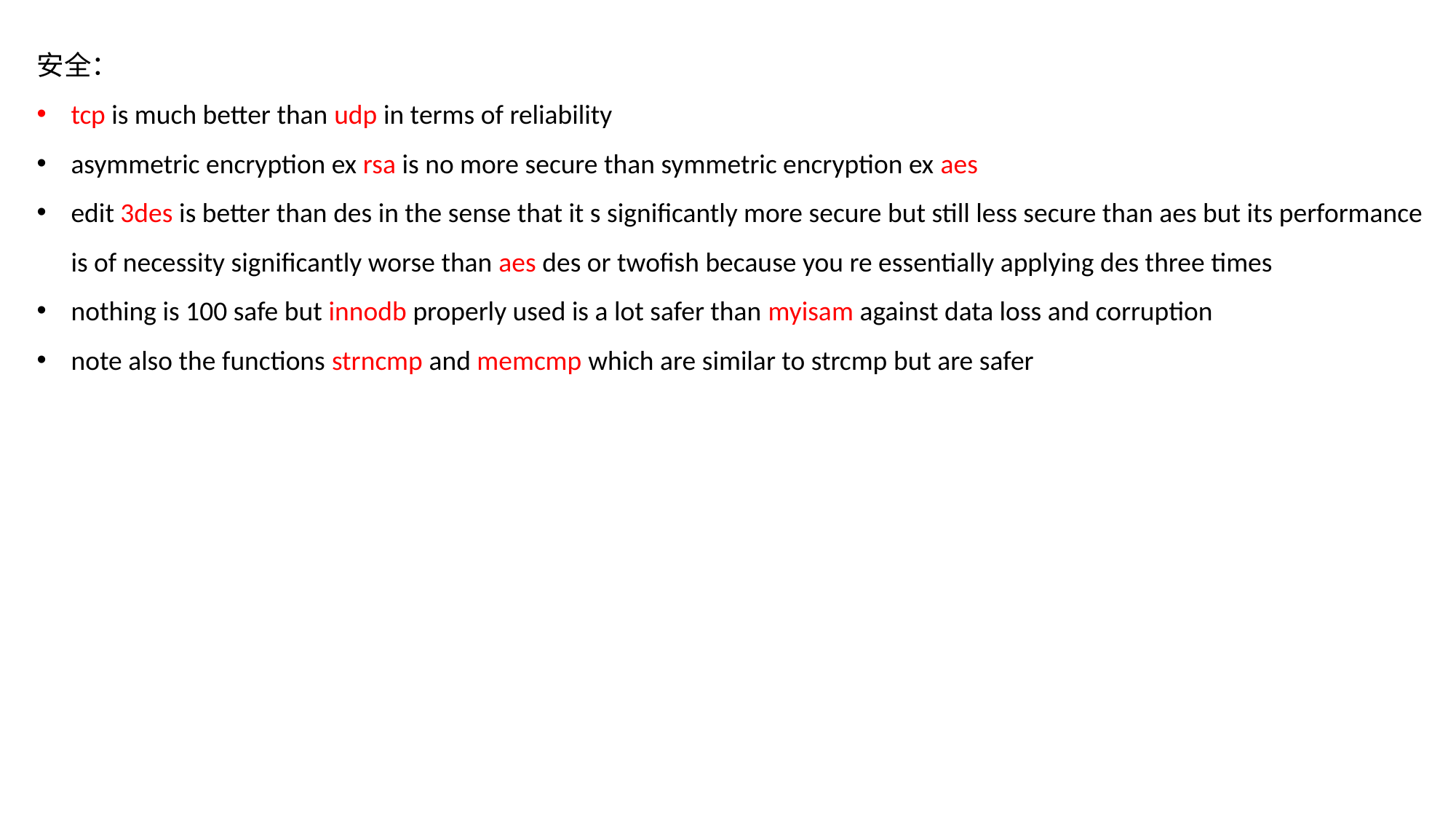

安全：
tcp is much better than udp in terms of reliability
asymmetric encryption ex rsa is no more secure than symmetric encryption ex aes
edit 3des is better than des in the sense that it s significantly more secure but still less secure than aes but its performance is of necessity significantly worse than aes des or twofish because you re essentially applying des three times
nothing is 100 safe but innodb properly used is a lot safer than myisam against data loss and corruption
note also the functions strncmp and memcmp which are similar to strcmp but are safer